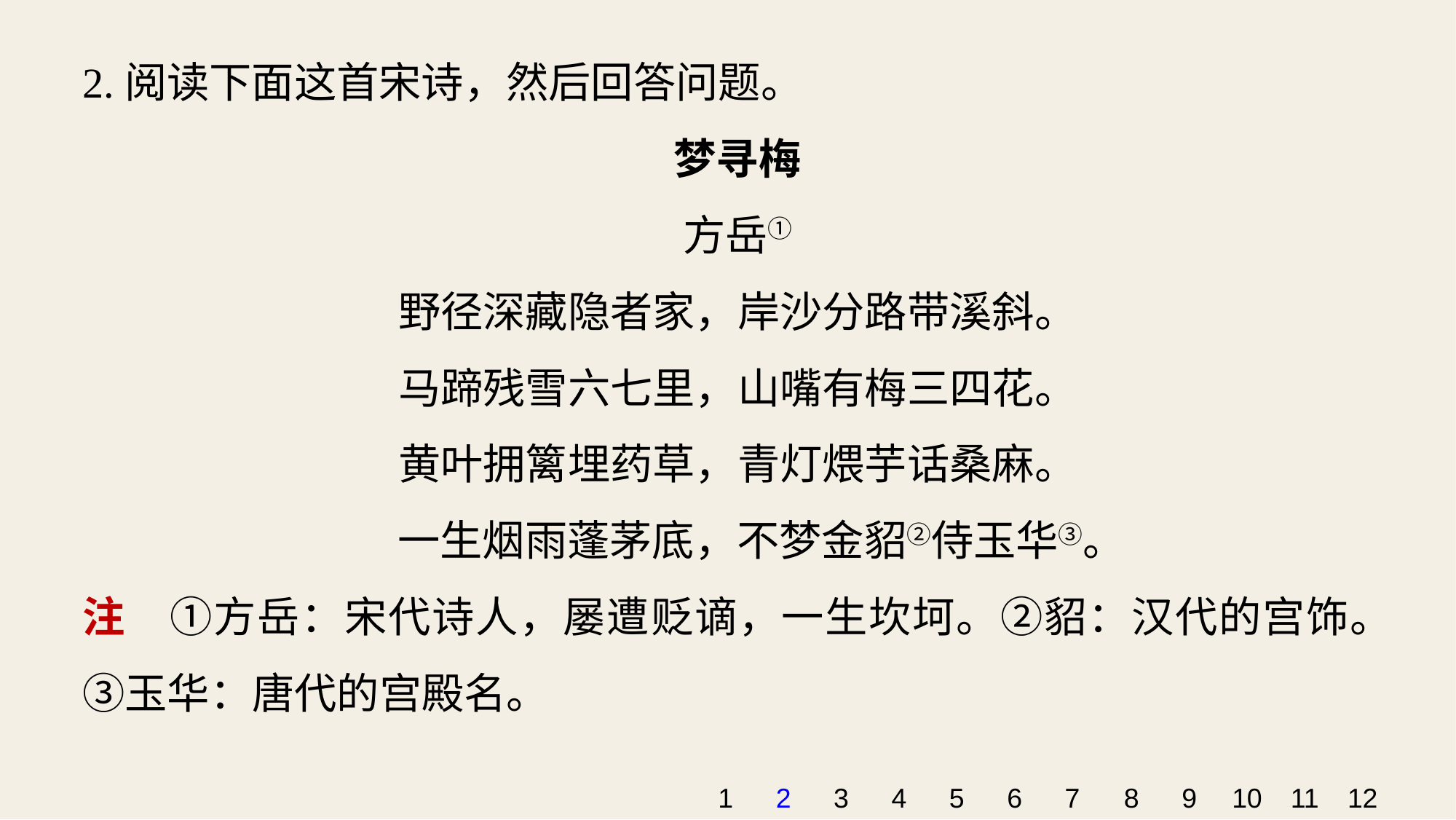

2.阅读下面这首宋诗，然后回答问题。
梦寻梅
方岳①
野径深藏隐者家，岸沙分路带溪斜。
马蹄残雪六七里，山嘴有梅三四花。
黄叶拥篱埋药草，青灯煨芋话桑麻。
    一生烟雨蓬茅底，不梦金貂②侍玉华③。
注　①方岳：宋代诗人，屡遭贬谪，一生坎坷。②貂：汉代的宫饰。③玉华：唐代的宫殿名。
1
2
3
4
5
6
7
8
9
10
11
12